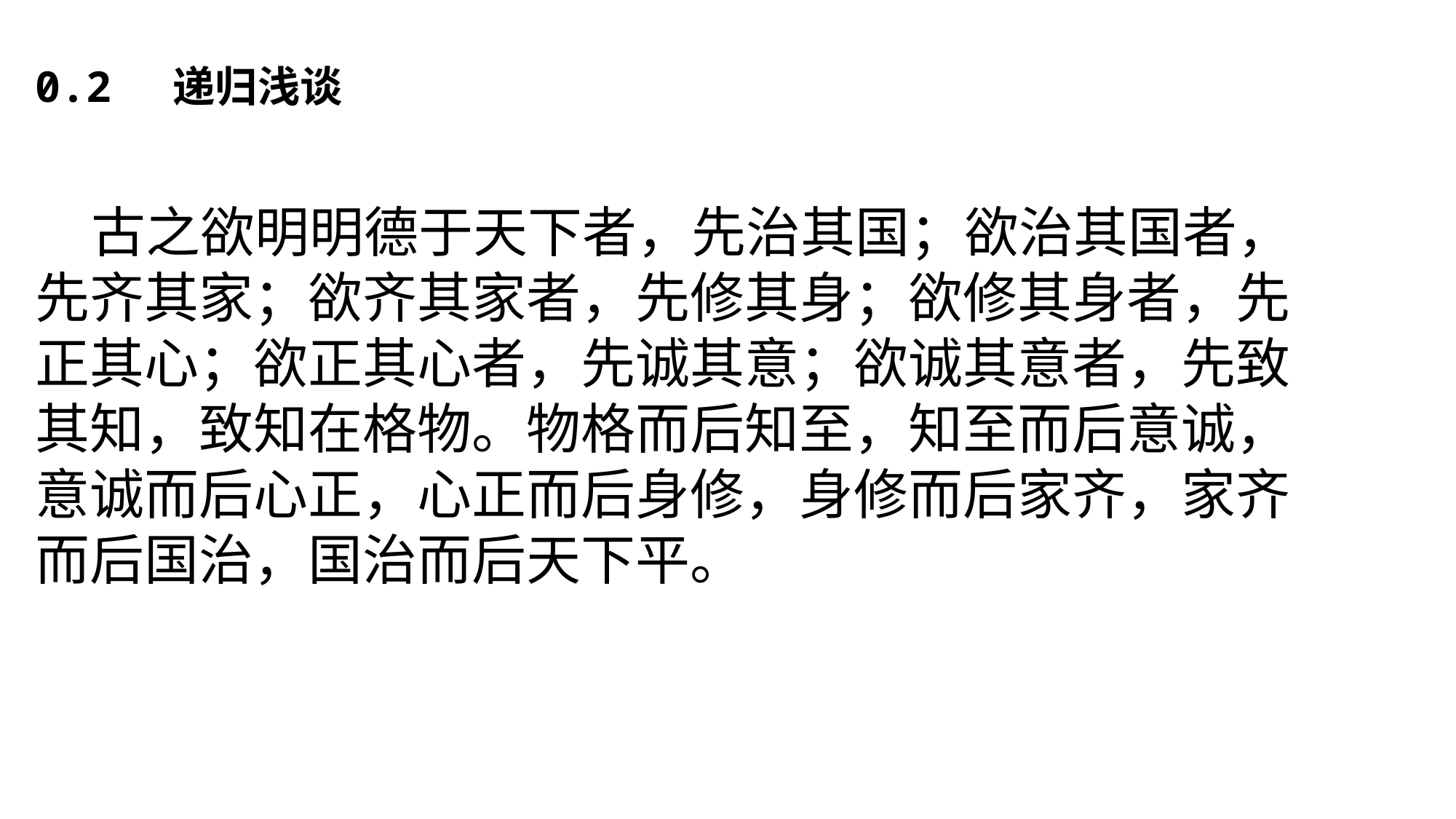

0.2  递归浅谈
        古之欲明明德于天下者，先治其国；欲治其国者，先齐其家；欲齐其家者，先修其身；欲修其身者，先正其心；欲正其心者，先诚其意；欲诚其意者，先致其知，致知在格物。物格而后知至，知至而后意诚，意诚而后心正，心正而后身修，身修而后家齐，家齐而后国治，国治而后天下平。